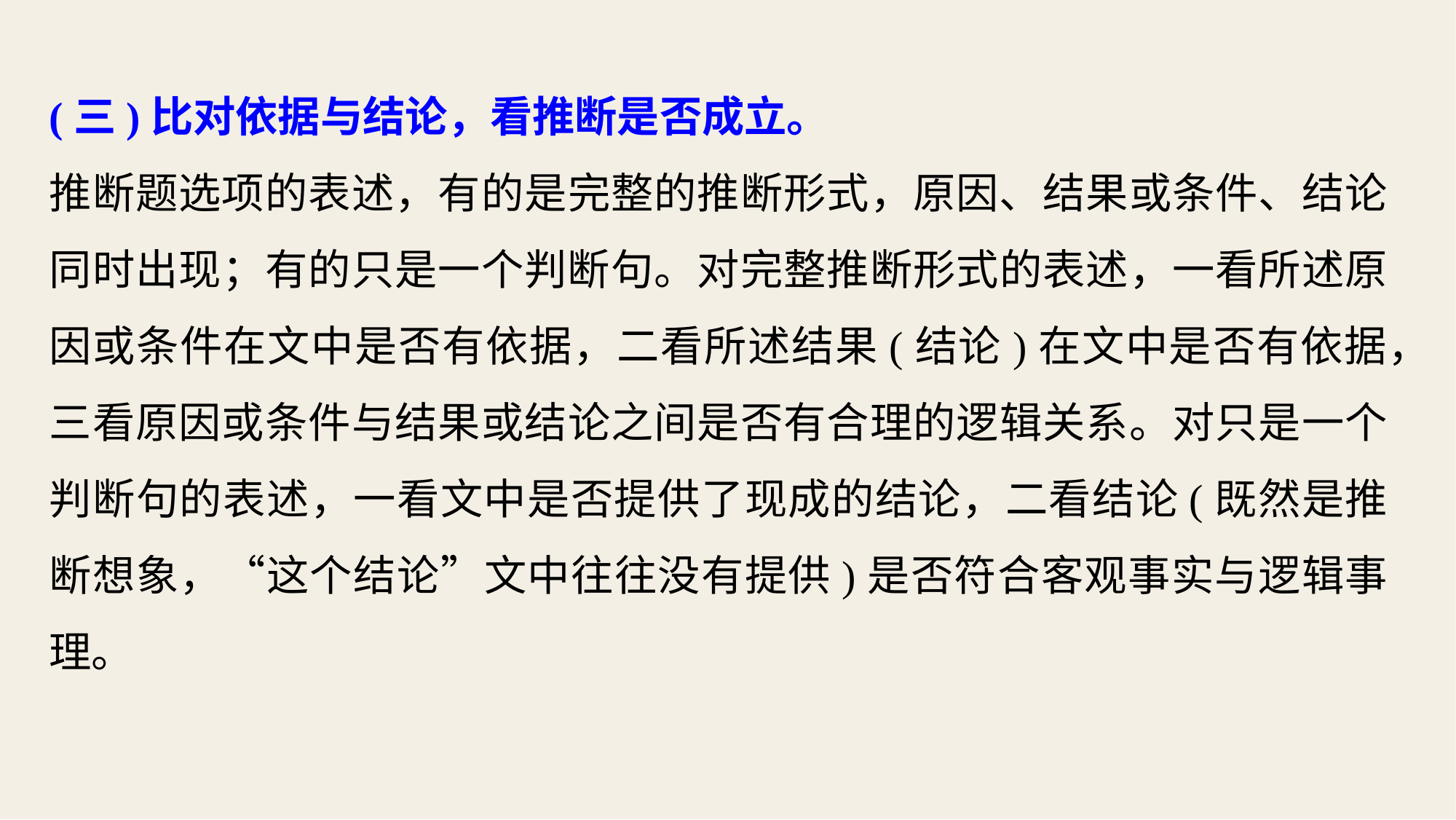

(三)比对依据与结论，看推断是否成立。
推断题选项的表述，有的是完整的推断形式，原因、结果或条件、结论同时出现；有的只是一个判断句。对完整推断形式的表述，一看所述原因或条件在文中是否有依据，二看所述结果(结论)在文中是否有依据，三看原因或条件与结果或结论之间是否有合理的逻辑关系。对只是一个判断句的表述，一看文中是否提供了现成的结论，二看结论(既然是推断想象，“这个结论”文中往往没有提供)是否符合客观事实与逻辑事理。